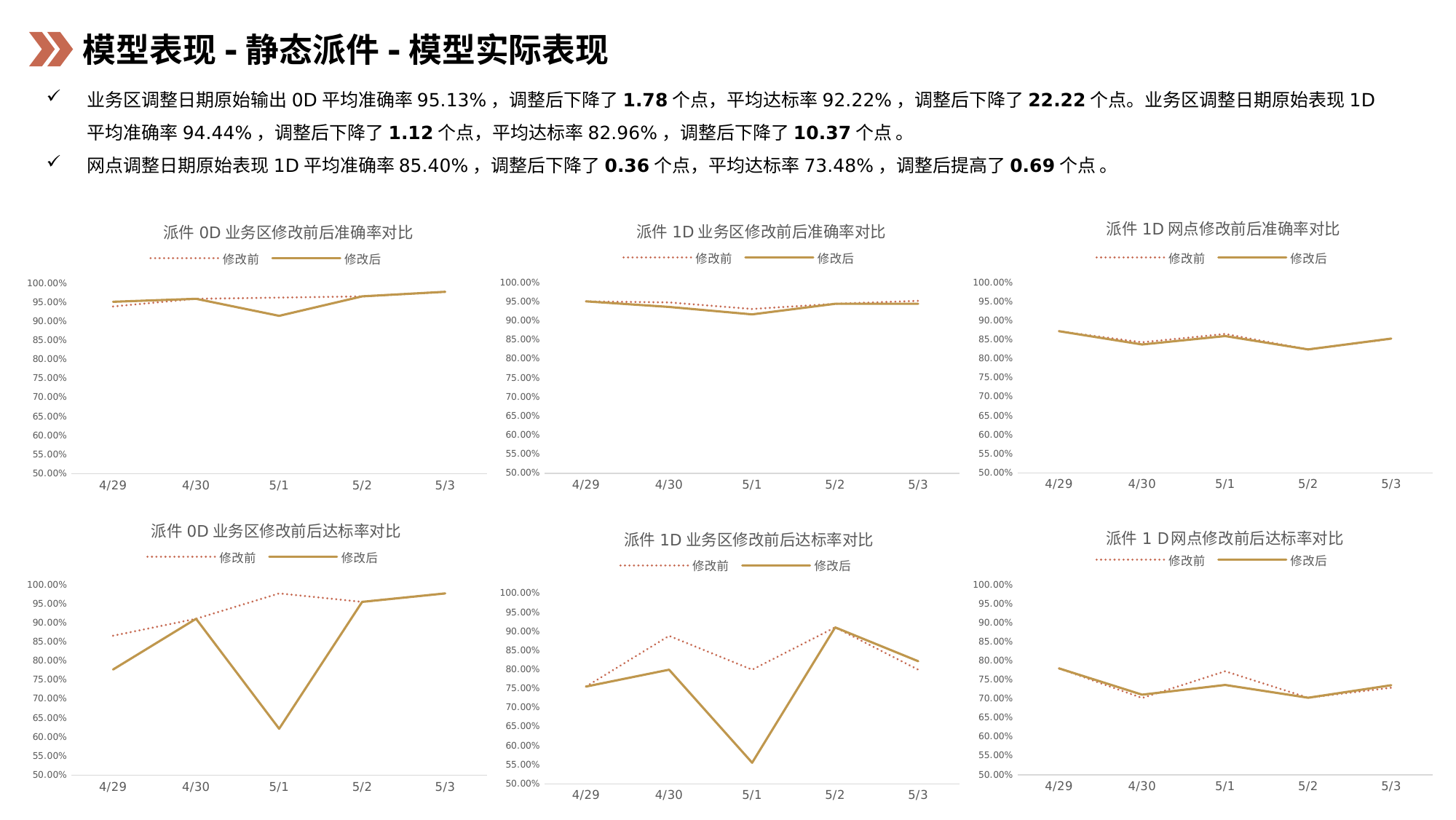

模型表现-静态派件-模型实际表现

业务区调整日期原始输出0D平均准确率95.13%，调整后下降了1.78个点，平均达标率92.22%，调整后下降了22.22个点。业务区调整日期原始表现1D平均准确率94.44%，调整后下降了1.12个点，平均达标率82.96%，调整后下降了10.37个点 。
网点调整日期原始表现1D平均准确率85.40%，调整后下降了0.36个点，平均达标率73.48%，调整后提高了0.69个点 。

### Chart: 派件1D业务区修改前后准确率对比

| Category | 修改前 | 修改后 |
|---|---|---|
| 45045 | 0.951642292503415 | 0.951642292503415 |
| 45046 | 0.948763144357209 | 0.93688548196193 |
| 45047 | 0.931592792751016 | 0.917409122074731 |
| 45048 | 0.945104456656419 | 0.945104456656419 |
| 45049 | 0.952958319599099 | 0.945302242520135 |

### Chart: 派件1D网点修改前后准确率对比

| Category | 修改前 | 修改后 |
|---|---|---|
| 45045 | 0.872778993230744 | 0.872778993230744 |
| 45046 | 0.843646152921211 | 0.83785597086628 |
| 45047 | 0.865566060364009 | 0.860008877745723 |
| 45048 | 0.824808804404561 | 0.824808804404561 |
| 45049 | 0.852755988280753 | 0.853309844207262 |

### Chart: 派件0D业务区修改前后准确率对比

| Category | 修改前 | 修改后 |
|---|---|---|
| 45045 | 0.939672068347788 | 0.951948858351658 |
| 45046 | 0.959672251373776 | 0.959672251373776 |
| 45047 | 0.962901487167991 | 0.915038088395686 |
| 45048 | 0.966158375688906 | 0.966158375688906 |
| 45049 | 0.978159988707088 | 0.978159988707088 |

### Chart: 派件0D业务区修改前后达标率对比

| Category | 修改前 | 修改后 |
|---|---|---|
| 45045 | 0.866666666666666 | 0.777777777777778 |
| 45046 | 0.911111111111111 | 0.911111111111111 |
| 45047 | 0.977777777777777 | 0.622222222222222 |
| 45048 | 0.955555555555555 | 0.955555555555556 |
| 45049 | 0.977777777777777 | 0.977777777777778 |

### Chart: 派件1Ｄ网点修改前后达标率对比

| Category | 修改前 | 修改后 |
|---|---|---|
| 45045 | 0.780223148602256 | 0.780223148602256 |
| 45046 | 0.702273994671293 | 0.711010595452011 |
| 45047 | 0.772673806723209 | 0.736643347984894 |
| 45048 | 0.702951915341296 | 0.702951915341296 |
| 45049 | 0.729326565981678 | 0.735949492448626 |

### Chart: 派件1D业务区修改前后达标率对比

| Category | 修改前 | 修改后 |
|---|---|---|
| 45045 | 0.755555555555555 | 0.755555555555556 |
| 45046 | 0.888888888888889 | 0.8 |
| 45047 | 0.8 | 0.555555555555556 |
| 45048 | 0.911111111111111 | 0.911111111111111 |
| 45049 | 0.8 | 0.822222222222222 |